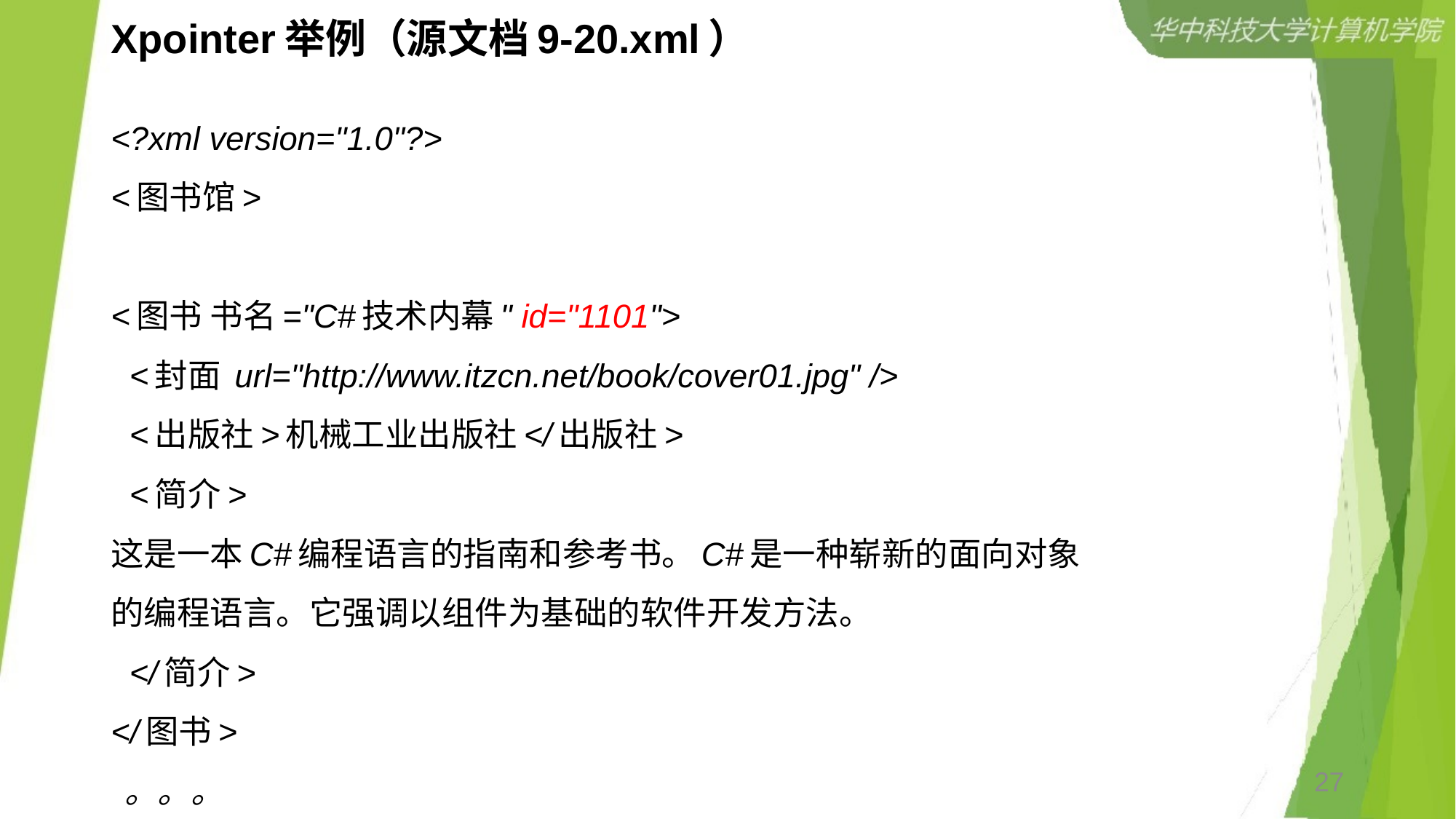

# Xpointer举例（源文档9-20.xml）
<?xml version="1.0"?>
<图书馆>

<图书 书名="C#技术内幕" id="1101">
  <封面 url="http://www.itzcn.net/book/cover01.jpg" />
  <出版社>机械工业出版社</出版社>
  <简介>
这是一本C#编程语言的指南和参考书。C#是一种崭新的面向对象
的编程语言。它强调以组件为基础的软件开发方法。
  </简介>
</图书>
 。。。
27